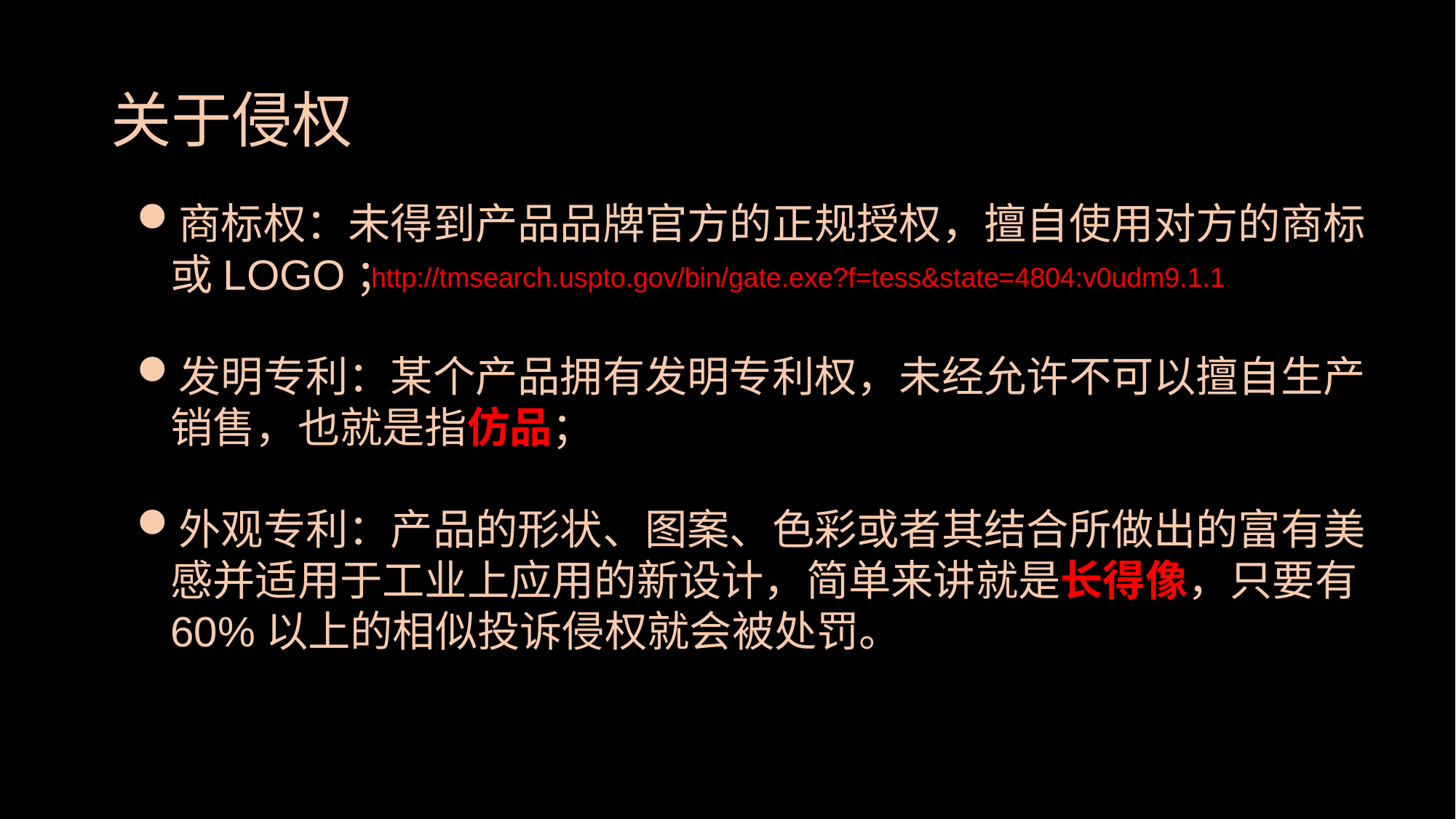

# 关于侵权
商标权：未得到产品品牌官方的正规授权，擅自使用对方的商标或LOGO；

发明专利：某个产品拥有发明专利权，未经允许不可以擅自生产销售，也就是指仿品；

外观专利：产品的形状、图案、色彩或者其结合所做出的富有美感并适用于工业上应用的新设计，简单来讲就是长得像，只要有60%以上的相似投诉侵权就会被处罚。
http://tmsearch.uspto.gov/bin/gate.exe?f=tess&state=4804:v0udm9.1.1